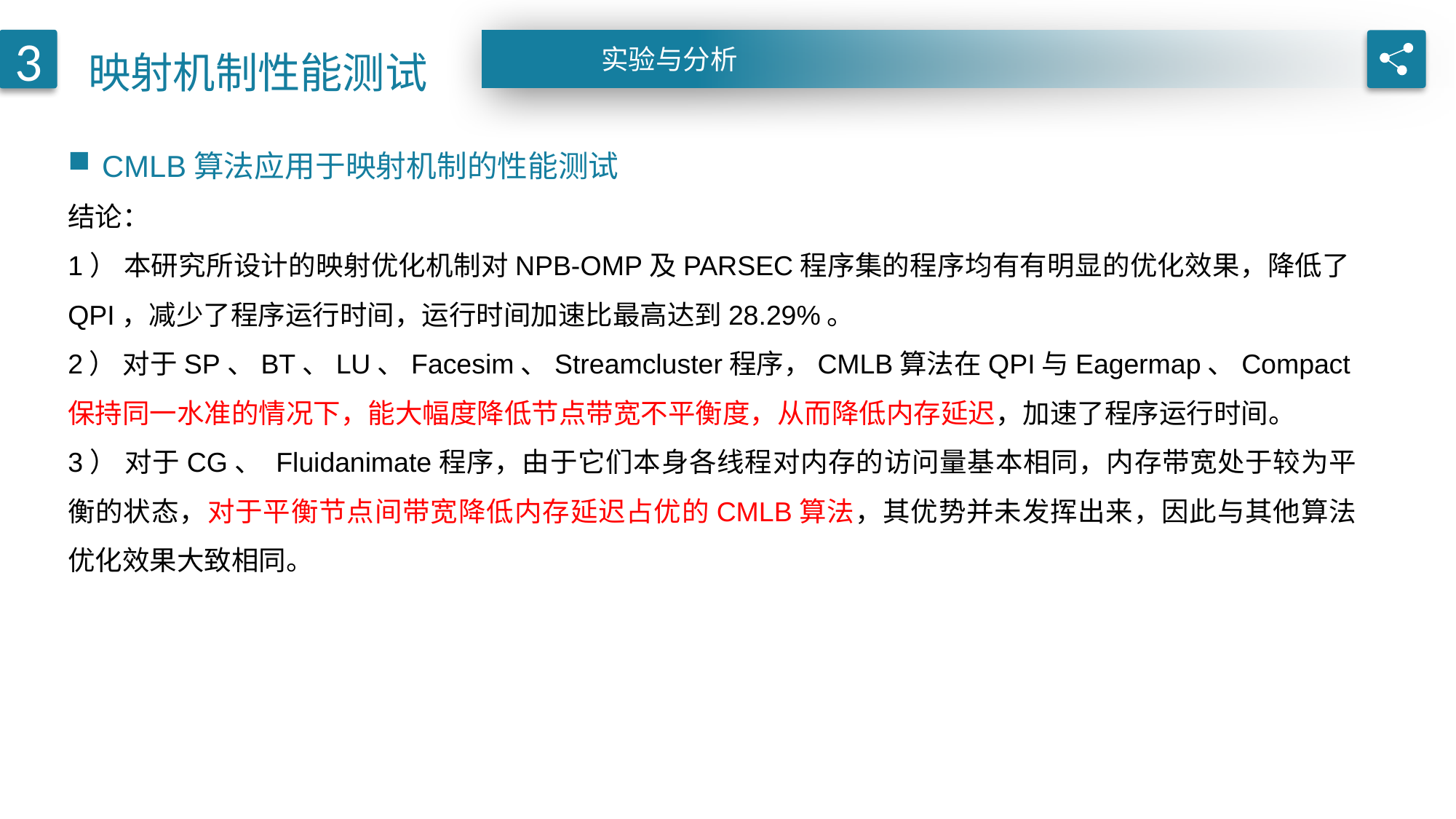

映射机制性能测试
3

实验与分析

CMLB算法应用于映射机制的性能测试
结论：
1） 本研究所设计的映射优化机制对NPB-OMP及PARSEC程序集的程序均有有明显的优化效果，降低了QPI，减少了程序运行时间，运行时间加速比最高达到28.29%。
2） 对于SP、BT、LU、Facesim、Streamcluster程序，CMLB算法在QPI与Eagermap、Compact保持同一水准的情况下，能大幅度降低节点带宽不平衡度，从而降低内存延迟，加速了程序运行时间。
3） 对于CG、 Fluidanimate程序，由于它们本身各线程对内存的访问量基本相同，内存带宽处于较为平衡的状态，对于平衡节点间带宽降低内存延迟占优的CMLB算法，其优势并未发挥出来，因此与其他算法优化效果大致相同。